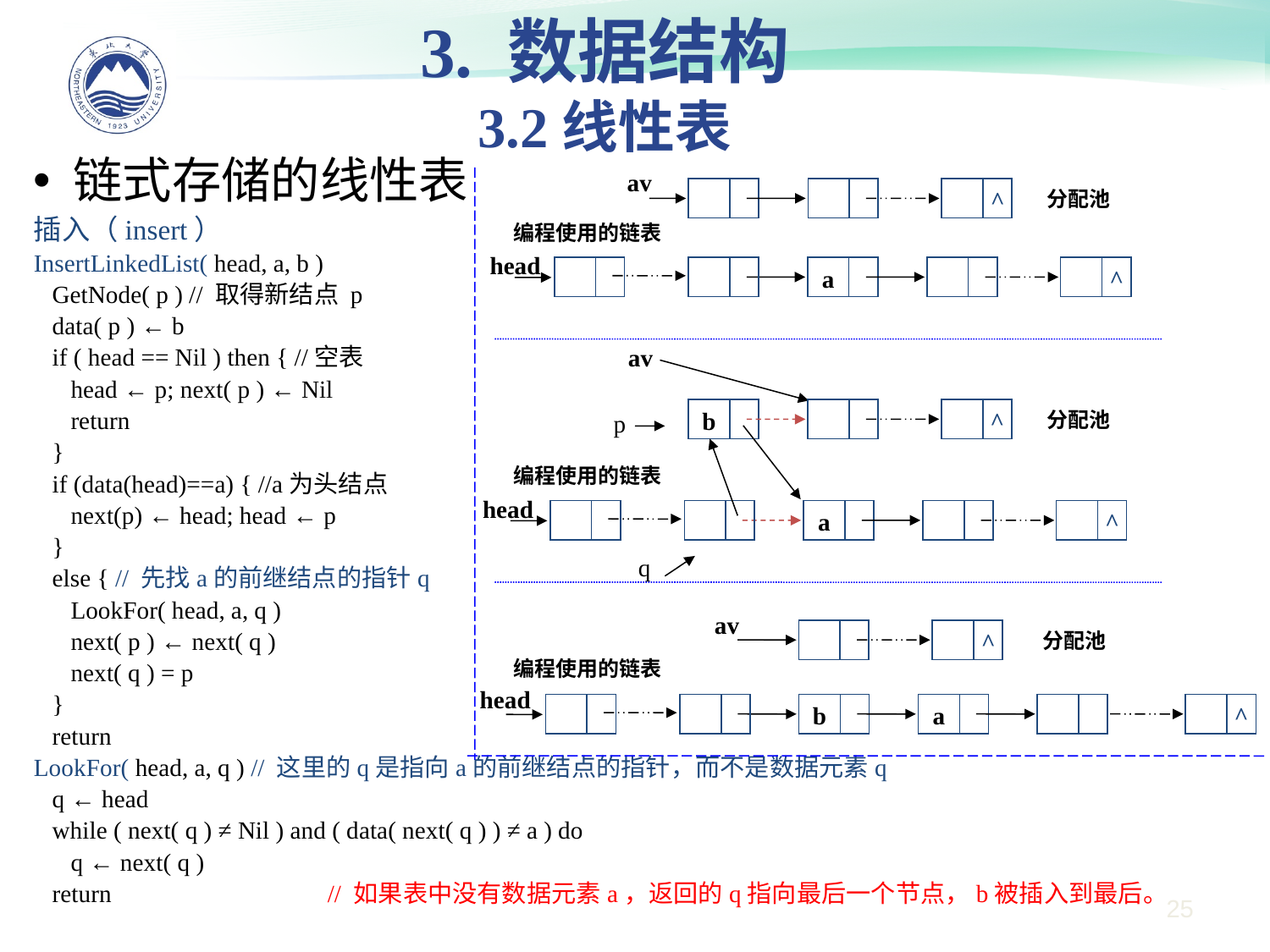

3. 数据结构
3.2线性表
链式存储的线性表
插入（insert）
InsertLinkedList( head, a, b )
   GetNode( p ) // 取得新结点 p
   data( p ) ← b
   if ( head == Nil ) then { //空表
      head ← p; next( p ) ← Nil
      return
   }
   if (data(head)==a) { //a为头结点
      next(p) ← head; head ← p
   }
   else { // 先找a的前继结点的指针q
      LookFor( head, a, q )
      next( p ) ← next( q )
      next( q ) = p
   }
   return
LookFor( head, a, q ) // 这里的q是指向a的前继结点的指针，而不是数据元素q
   q ← head
   while ( next( q ) ≠ Nil ) and ( data( next( q ) ) ≠ a ) do
      q ← next( q )
   return		// 如果表中没有数据元素a，返回的q指向最后一个节点，b被插入到最后。
av

^
分配池

编程使用的链表
head

a

^

av

b

^
分配池

编程使用的链表
head

a

^

av

^
分配池

编程使用的链表
head

b

a

^

p

q

25